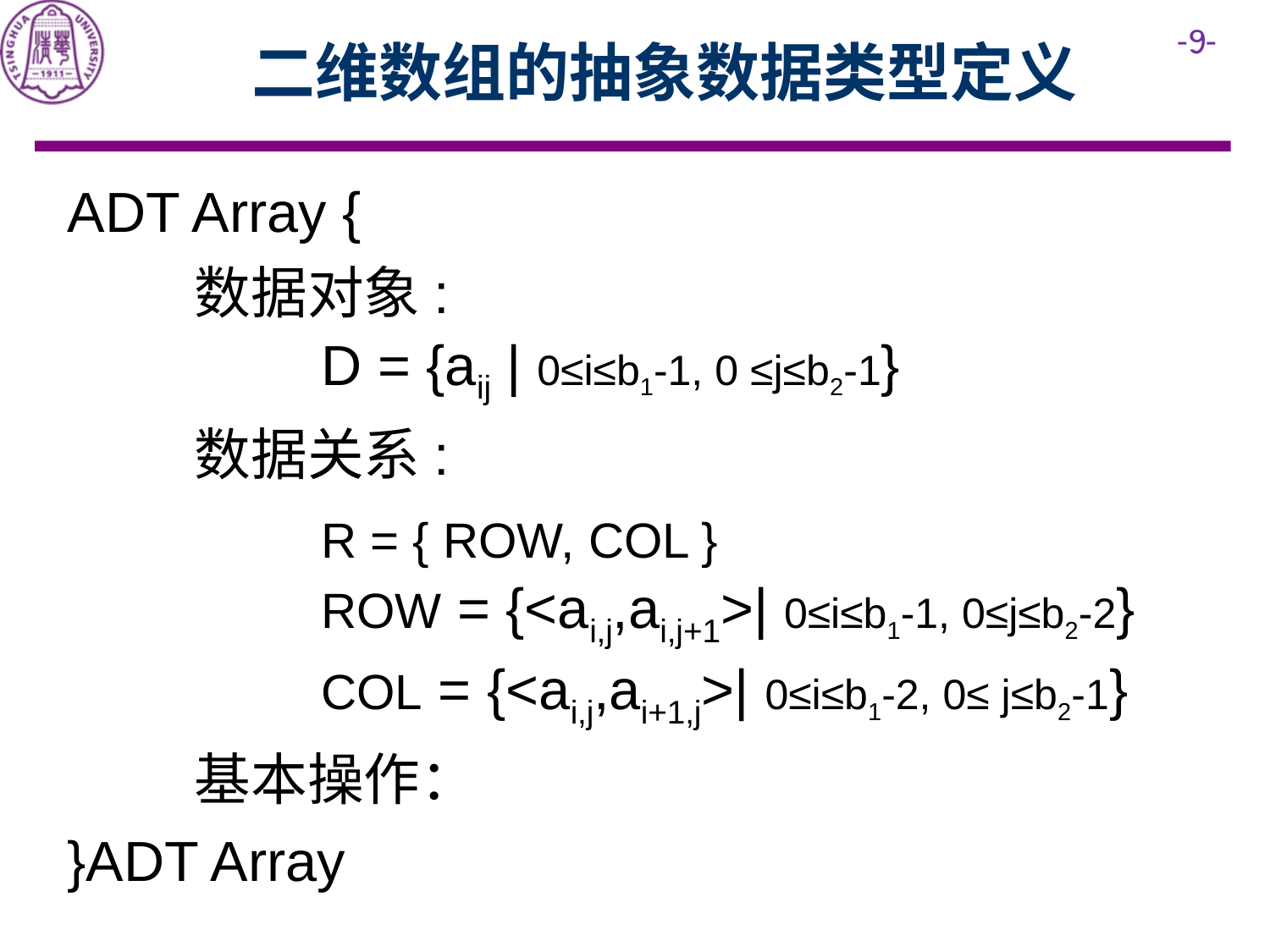

二维数组的抽象数据类型定义
ADT Array {
	数据对象:
		D = {aij | 0≤i≤b1-1, 0 ≤j≤b2-1}
	数据关系:
		R = { ROW, COL }
		ROW = {<ai,j,ai,j+1>| 0≤i≤b1-1, 0≤j≤b2-2}
		COL = {<ai,j,ai+1,j>| 0≤i≤b1-2, 0≤ j≤b2-1}
	基本操作：
}ADT Array